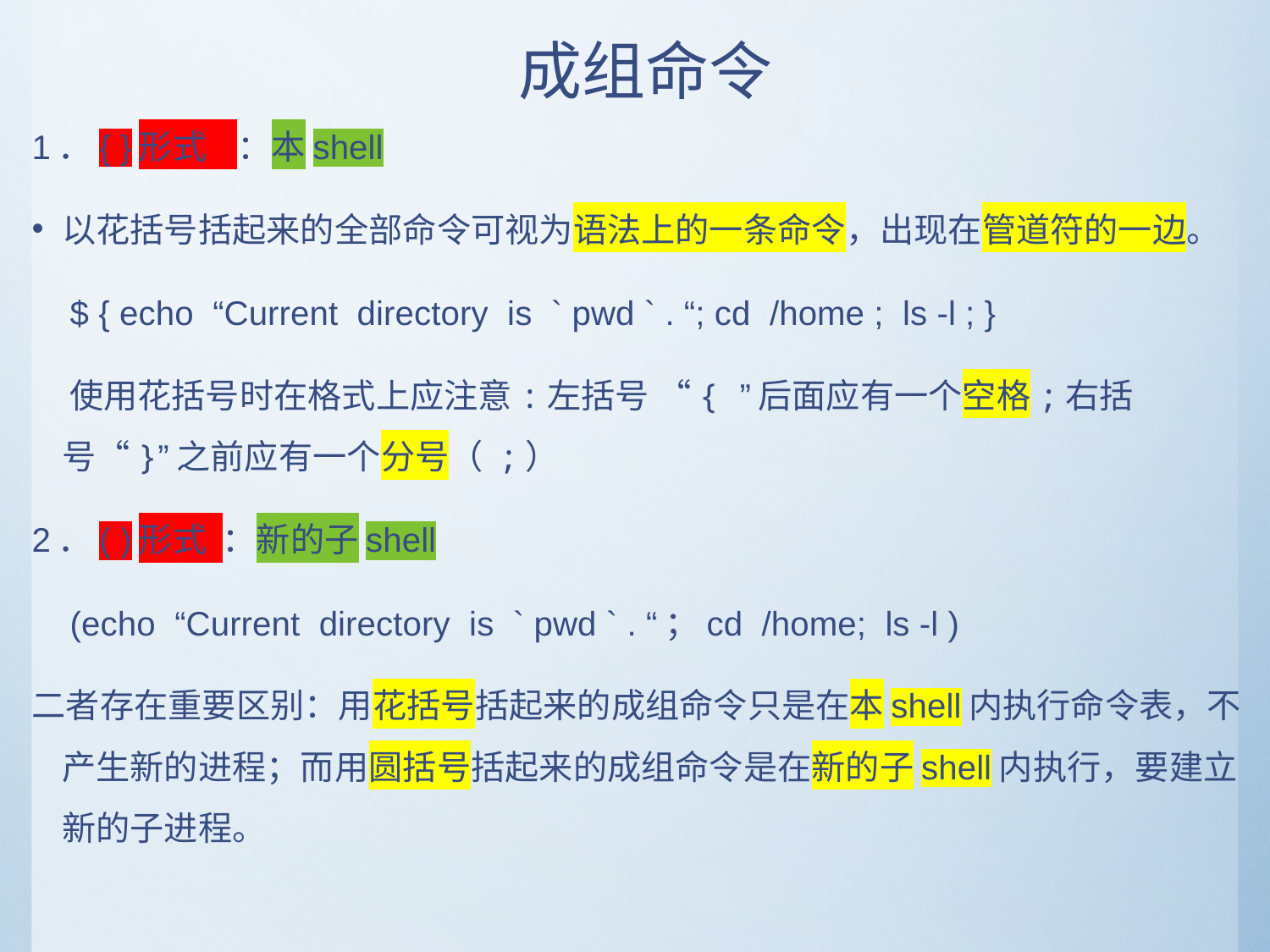

# 成组命令
1．{ }形式    ：本shell
以花括号括起来的全部命令可视为语法上的一条命令，出现在管道符的一边。
    $ { echo  “Current  directory  is  ` pwd ` . “; cd  /home ;  ls -l ; }
    使用花括号时在格式上应注意:左括号 “{ ”后面应有一个空格;右括号“}”之前应有一个分号（ ;）
2．( )形式  ：新的子shell
    (echo  “Current  directory  is  ` pwd ` . “；cd  /home;  ls -l )
二者存在重要区别：用花括号括起来的成组命令只是在本shell内执行命令表，不产生新的进程；而用圆括号括起来的成组命令是在新的子shell内执行，要建立新的子进程。